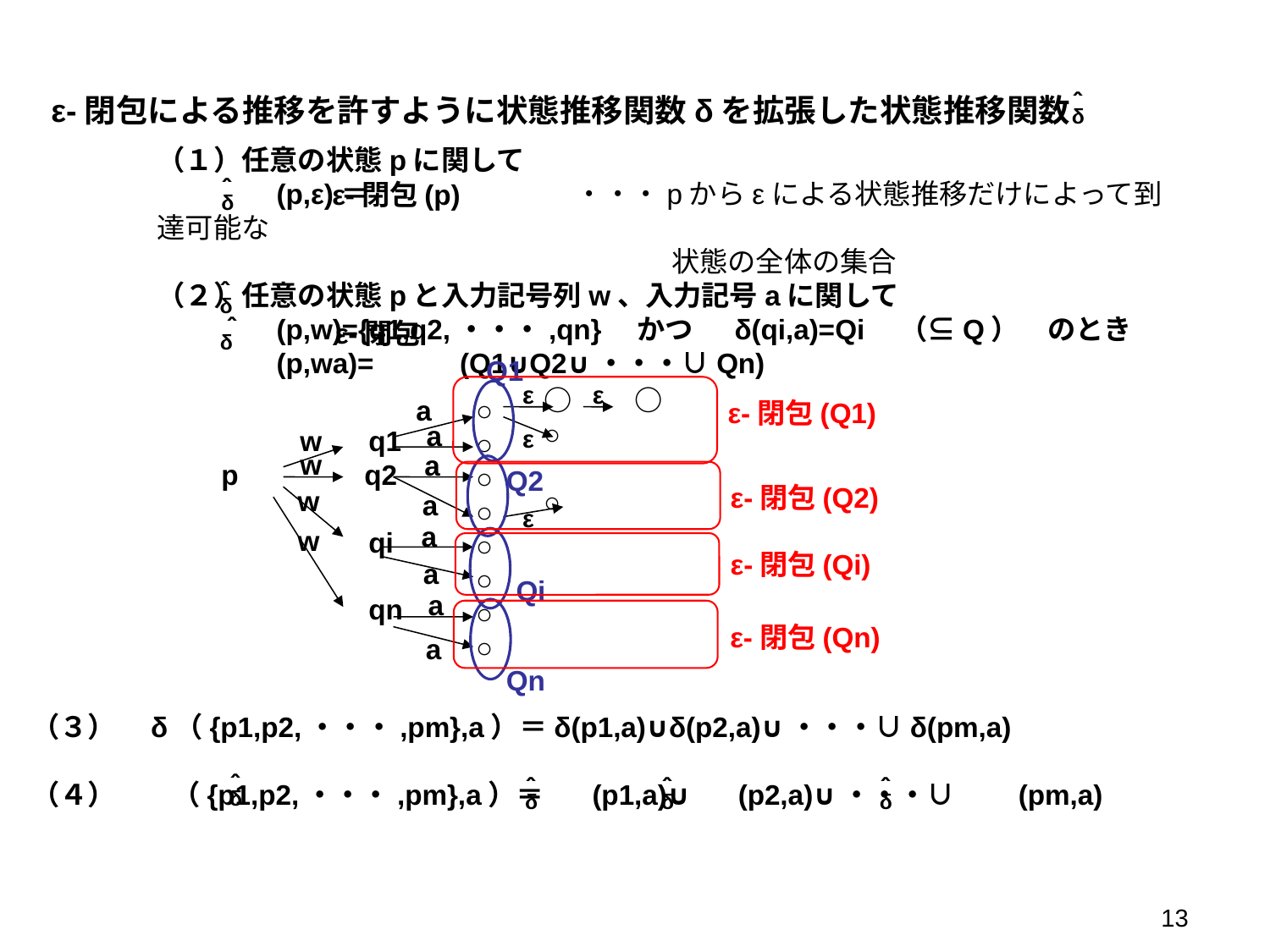

ε-閉包による推移を許すように状態推移関数δを拡張した状態推移関数
＾
δ
（１）任意の状態pに関して
　　　　(p,ε)＝      　　　　　　・・・pからεによる状態推移だけによって到達可能な
         　　　　　　　　　　　　　　　　状態の全体の集合
（２）任意の状態pと入力記号列w、入力記号aに関して
　　　　(p,w)={q1,q2,・・・,qn}　かつ 　δ(qi,a)=Qi　（⊆Q）　のとき
　　　　(p,wa)=           (Q1∪Q2∪・・・∪Qn)
＾
δ
ε-閉包(p)
＾
δ
ε-閉包
＾
δ
Q1
ε
ε

○　　○
○

○

a
○
○
○
○
○
○
○
○
ε-閉包(Q1)

a
w
　　　　　q1
p　　　　q2

　　　　　qi

　　　　　qn

ε
w
a

Q2

ε-閉包(Q2)
w

a

ε

a
w

ε-閉包(Qi)

a

Qi
a

ε-閉包(Qn)

a

Qn
（３）　δ（{p1,p2,・・・,pm},a）＝δ(p1,a)∪δ(p2,a)∪・・・∪δ(pm,a)

（４）　　（{p1,p2,・・・,pm},a）＝ 　 (p1,a)∪　 (p2,a)∪・・・∪　　(pm,a)

＾
δ
＾
δ
＾
δ
＾
δ

13